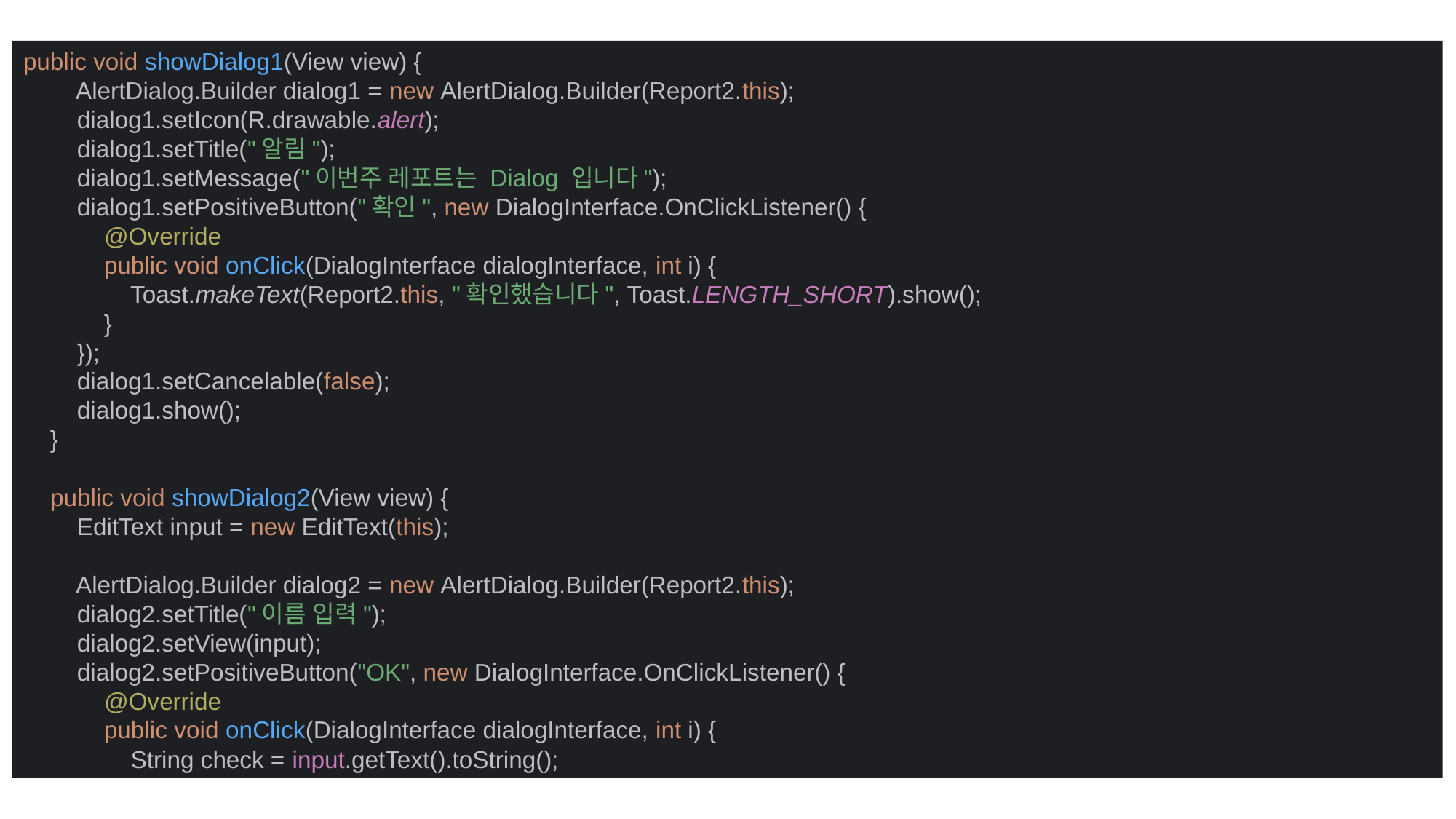

public void showDialog1(View view) {
        AlertDialog.Builder dialog1 = new AlertDialog.Builder(Report2.this);
        dialog1.setIcon(R.drawable.alert);
        dialog1.setTitle("알림");
        dialog1.setMessage("이번주 레포트는 Dialog 입니다");
        dialog1.setPositiveButton("확인", new DialogInterface.OnClickListener() {
            @Override
            public void onClick(DialogInterface dialogInterface, int i) {
                Toast.makeText(Report2.this, "확인했습니다", Toast.LENGTH_SHORT).show();
            }
        });
        dialog1.setCancelable(false);
        dialog1.show();
    }
    public void showDialog2(View view) {
        EditText input = new EditText(this);
        AlertDialog.Builder dialog2 = new AlertDialog.Builder(Report2.this);
        dialog2.setTitle("이름 입력");
        dialog2.setView(input);
        dialog2.setPositiveButton("OK", new DialogInterface.OnClickListener() {
            @Override
            public void onClick(DialogInterface dialogInterface, int i) {
                String check = input.getText().toString();